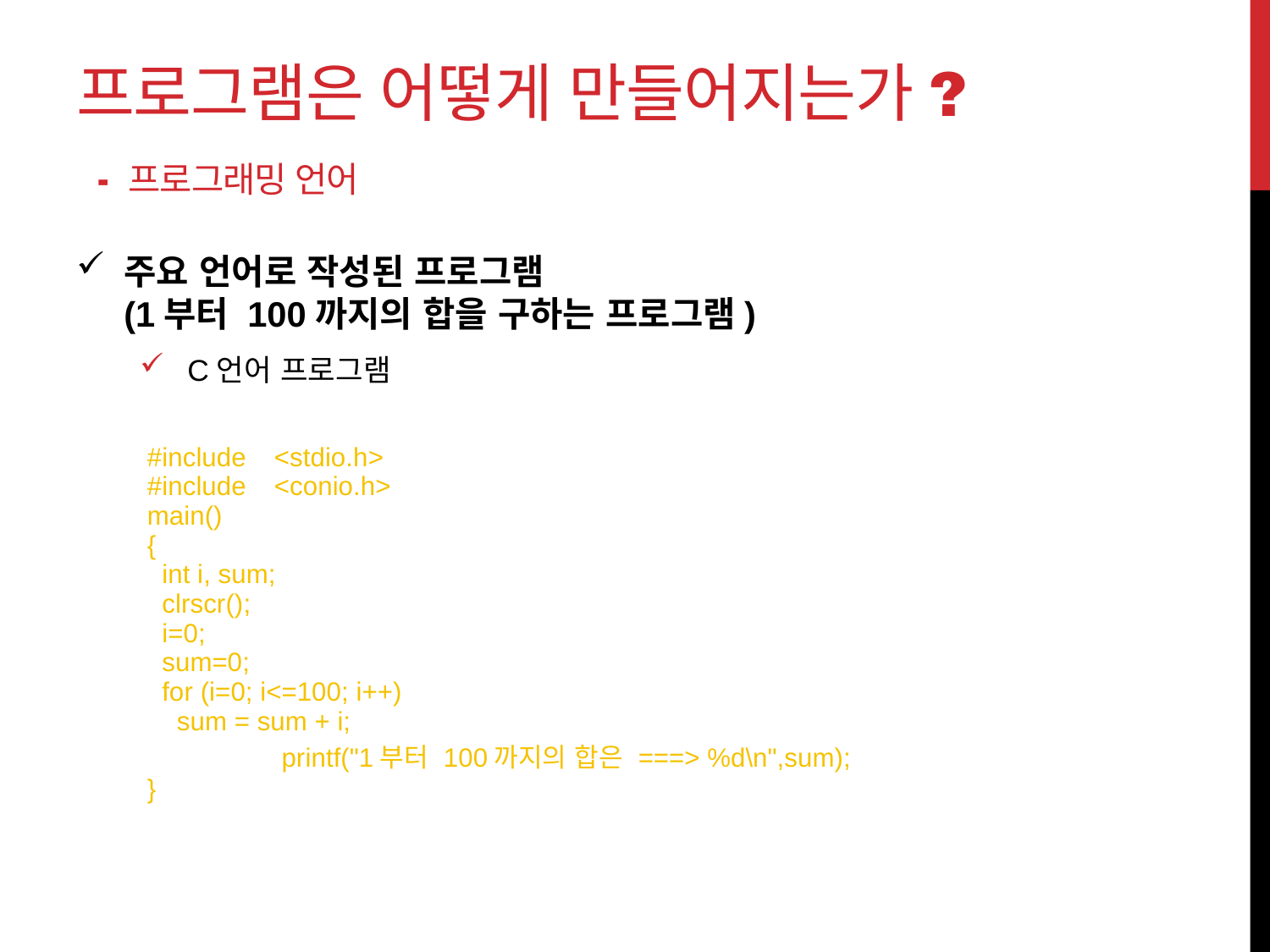

# 프로그램은 어떻게 만들어지는가? - 프로그래밍 언어
주요 언어로 작성된 프로그램
(1부터 100까지의 합을 구하는 프로그램)
C언어 프로그램
| #include <stdio.h> #include <conio.h> main() { int i, sum; clrscr(); i=0; sum=0; for (i=0; i<=100; i++) sum = sum + i; printf("1부터 100까지의 합은 ===> %d\n",sum); } |
| --- |